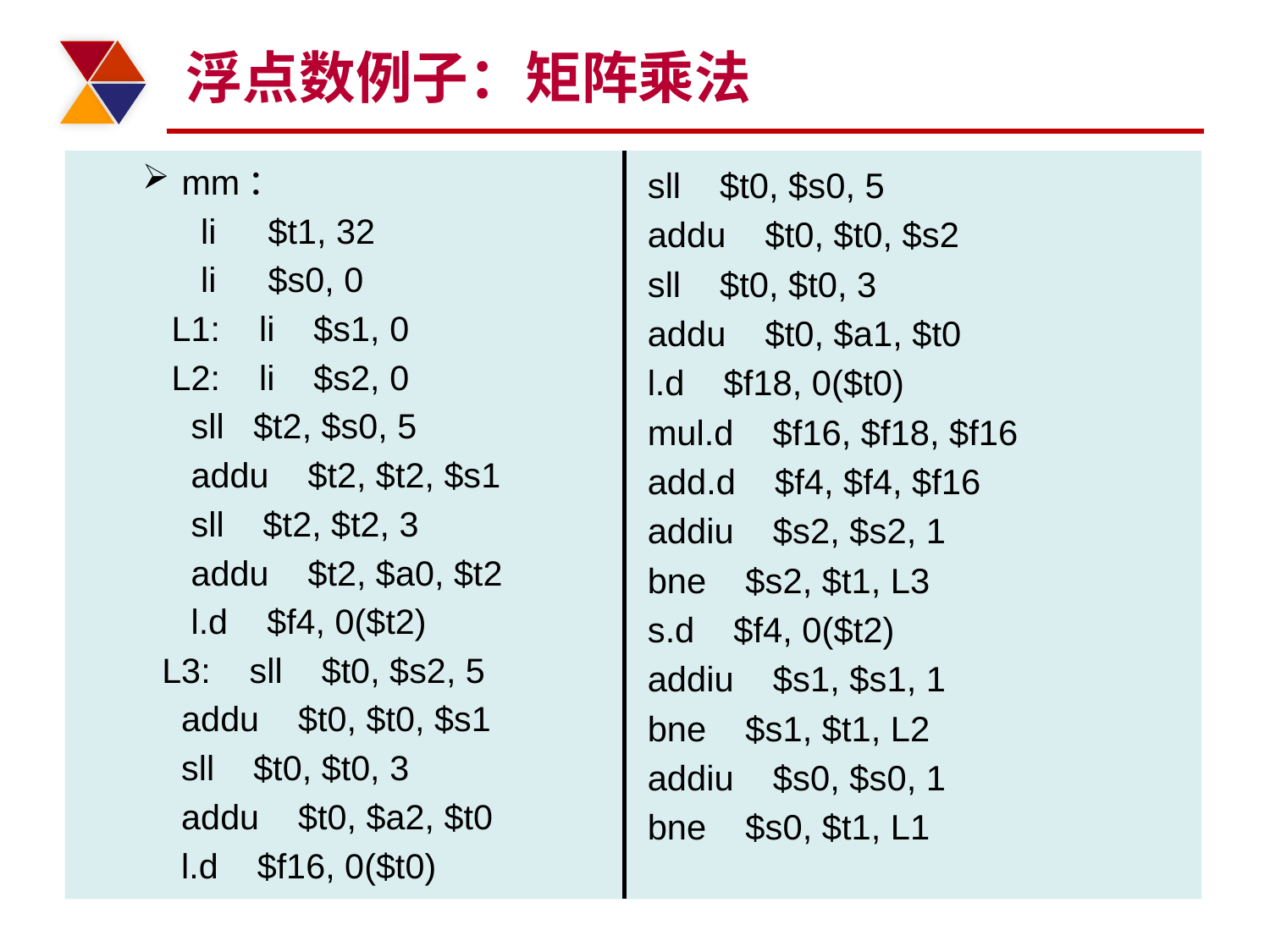

# 浮点数例子：矩阵乘法

mm：
	      li	$t1, 32
	      li	$s0, 0
   L1:    li    $s1, 0
   L2:    li    $s2, 0
	     sll   $t2, $s0, 5
	     addu    $t2, $t2, $s1
	     sll    $t2, $t2, 3
	     addu    $t2, $a0, $t2
	     l.d    $f4, 0($t2)
  L3:    sll    $t0, $s2, 5
	    addu    $t0, $t0, $s1
	    sll    $t0, $t0, 3
	    addu    $t0, $a2, $t0
	    l.d    $f16, 0($t0)

sll    $t0, $s0, 5
addu    $t0, $t0, $s2
sll    $t0, $t0, 3
addu    $t0, $a1, $t0
l.d    $f18, 0($t0)
mul.d    $f16, $f18, $f16
add.d    $f4, $f4, $f16
addiu    $s2, $s2, 1
bne    $s2, $t1, L3
s.d    $f4, 0($t2)
addiu    $s1, $s1, 1
bne    $s1, $t1, L2
addiu    $s0, $s0, 1
bne    $s0, $t1, L1